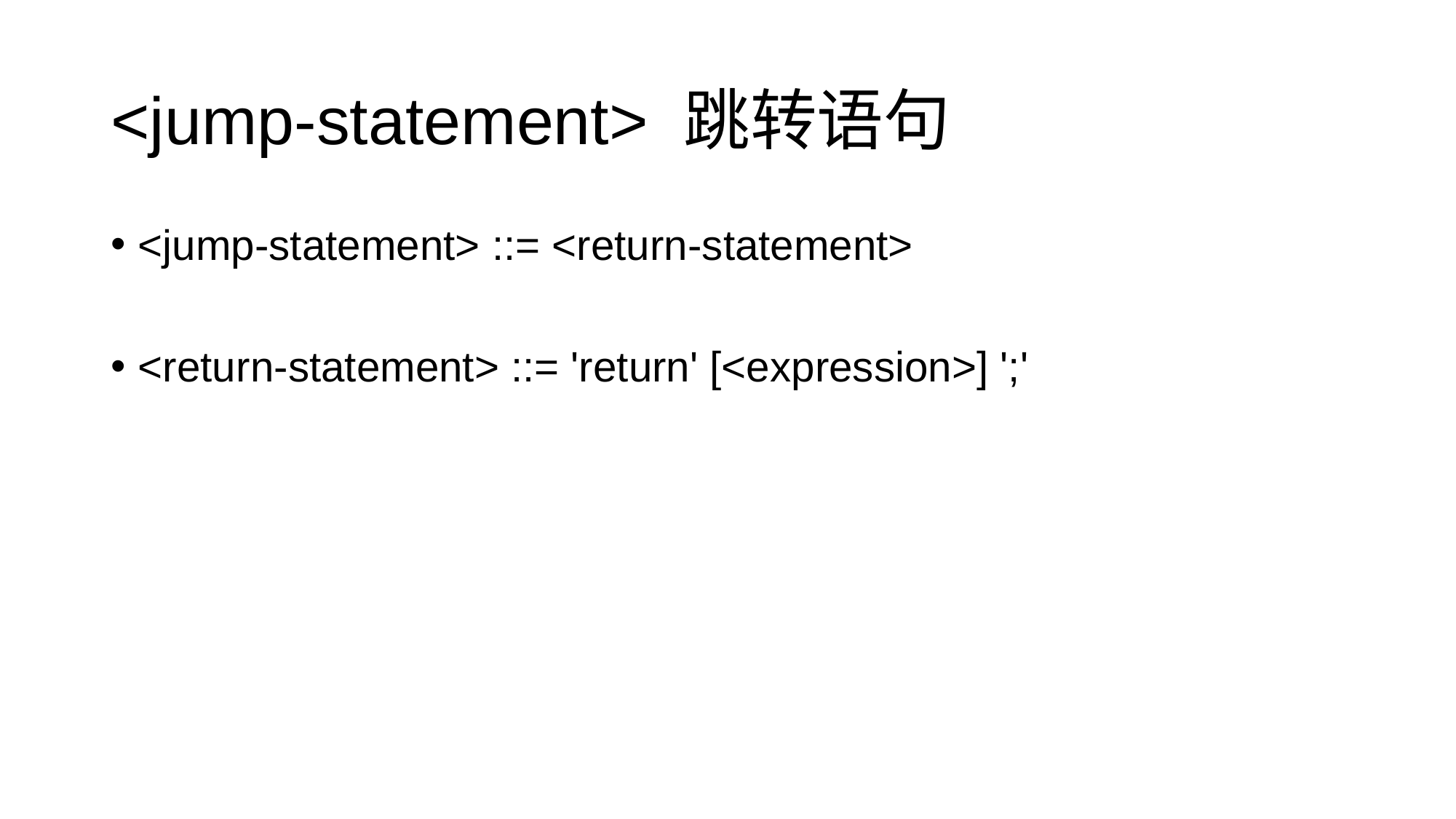

# <jump-statement> 跳转语句
<jump-statement> ::= <return-statement>

<return-statement> ::= 'return' [<expression>] ';'